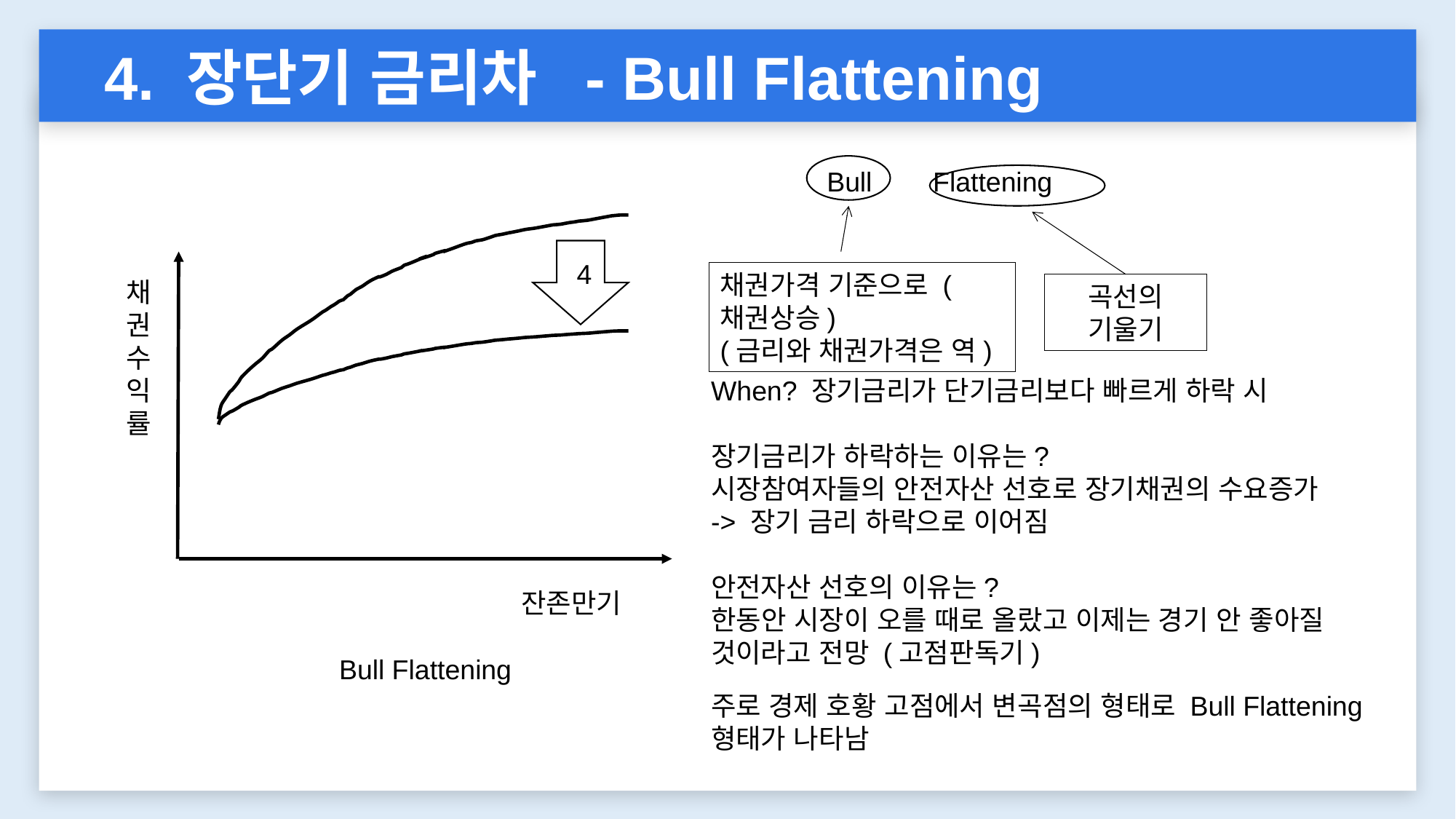

4. 장단기 금리차  - Bull Flattening

Bull        Flattening

4
채권가격 기준으로 (채권상승)
(금리와 채권가격은 역)
채
권
수
익
률
곡선의 기울기

When? 장기금리가 단기금리보다 빠르게 하락 시

장기금리가 하락하는 이유는?
시장참여자들의 안전자산 선호로 장기채권의 수요증가
-> 장기 금리 하락으로 이어짐

안전자산 선호의 이유는?
한동안 시장이 오를 때로 올랐고 이제는 경기 안 좋아질 것이라고 전망 (고점판독기)
잔존만기
Bull Flattening
주로 경제 호황 고점에서 변곡점의 형태로 Bull Flattening
형태가 나타남